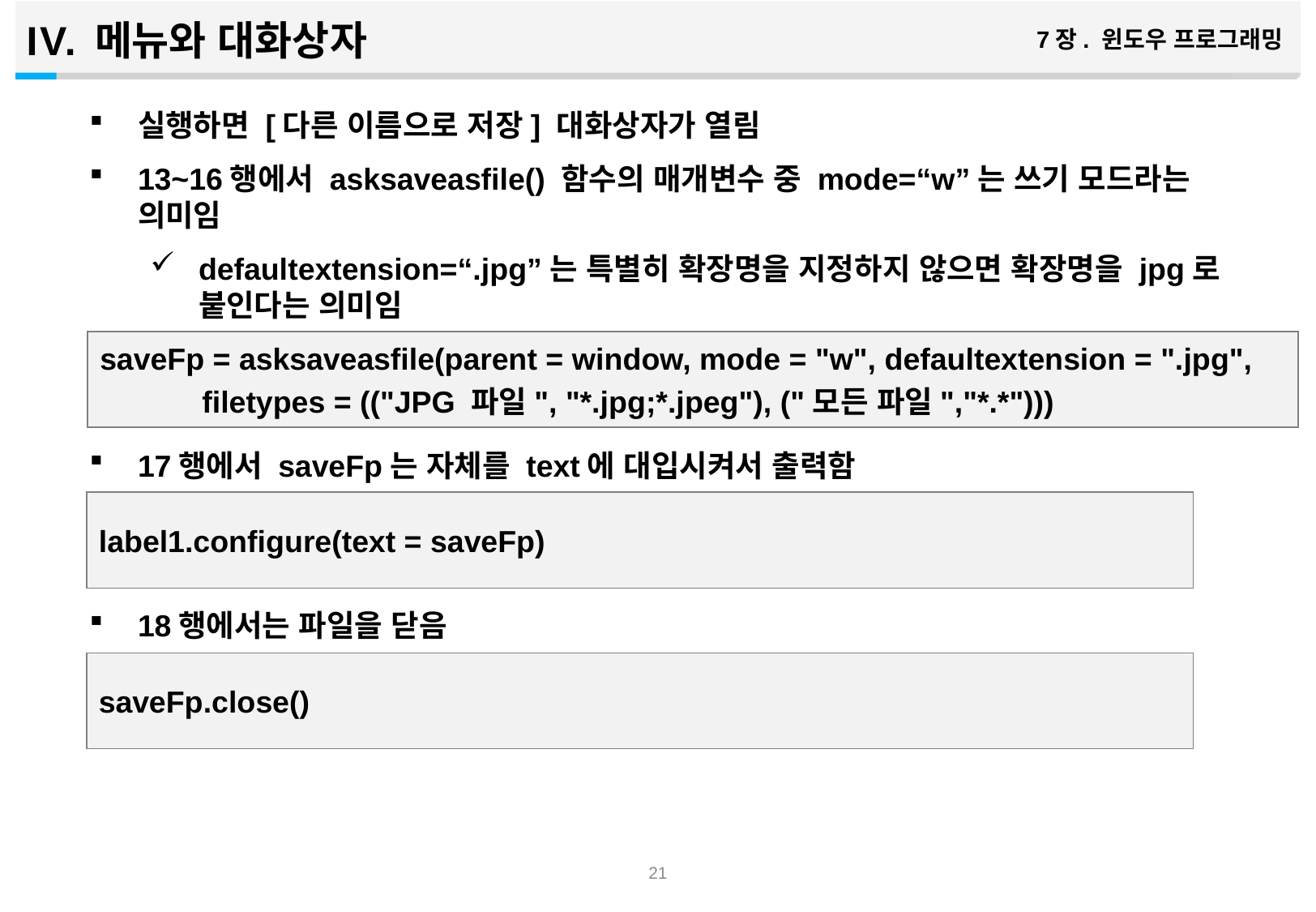

메뉴와 대화상자
7장. 윈도우 프로그래밍
실행하면 [다른 이름으로 저장] 대화상자가 열림
13~16행에서 asksaveasfile() 함수의 매개변수 중 mode=“w”는 쓰기 모드라는    의미임
defaultextension=“.jpg”는 특별히 확장명을 지정하지 않으면 확장명을 jpg로 붙인다는 의미임

17행에서 saveFp는 자체를 text에 대입시켜서 출력함

18행에서는 파일을 닫음
saveFp = asksaveasfile(parent = window, mode = "w", defaultextension = ".jpg",
            filetypes = (("JPG 파일", "*.jpg;*.jpeg"), ("모든 파일","*.*")))
label1.configure(text = saveFp)
saveFp.close()
21